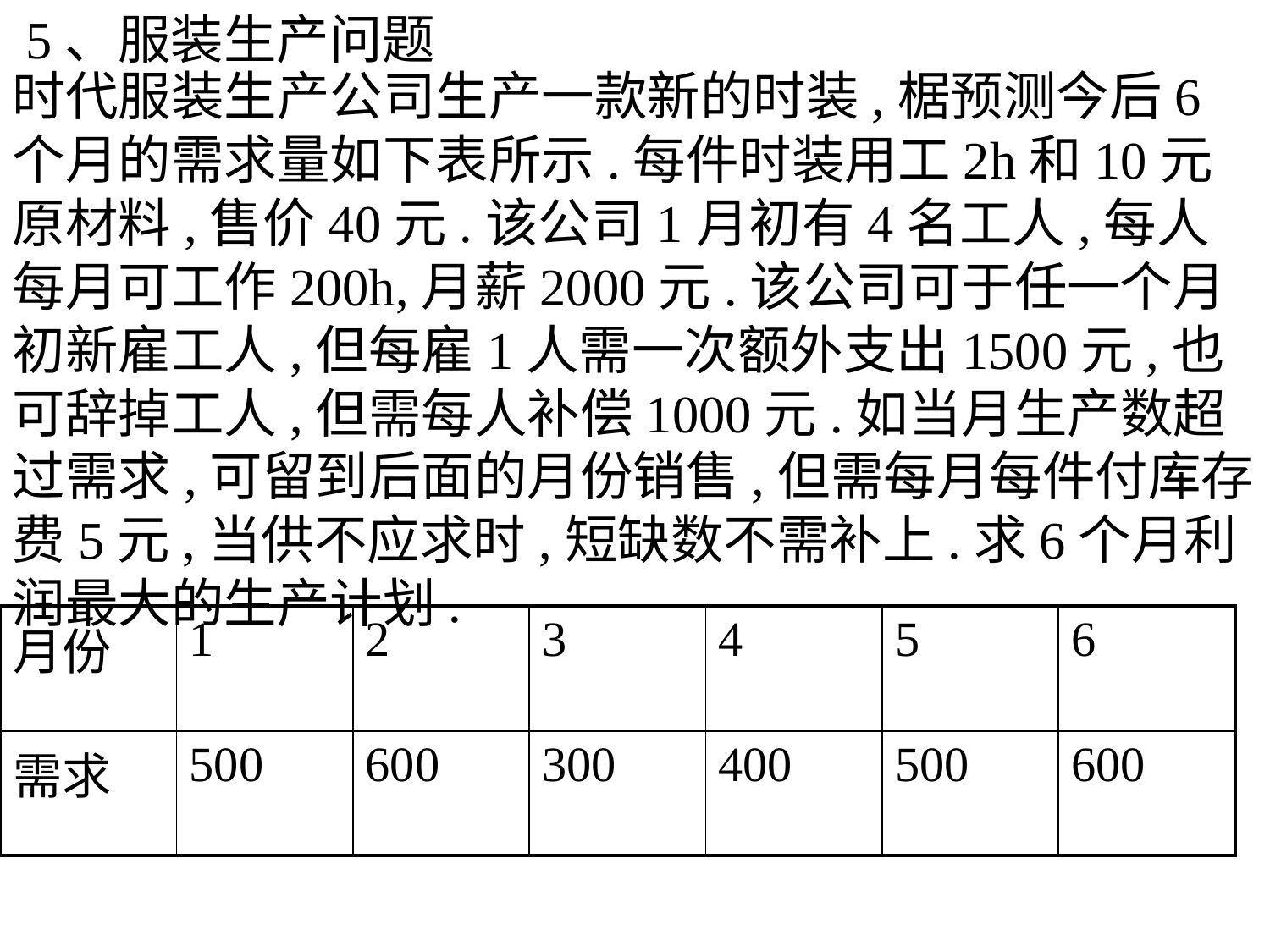

5、服装生产问题
时代服装生产公司生产一款新的时装,椐预测今后6个月的需求量如下表所示.每件时装用工2h和10元原材料,售价40元.该公司1月初有4名工人,每人每月可工作200h,月薪2000元.该公司可于任一个月初新雇工人,但每雇1人需一次额外支出1500元,也可辞掉工人,但需每人补偿1000元.如当月生产数超过需求,可留到后面的月份销售,但需每月每件付库存费5元,当供不应求时,短缺数不需补上.求6个月利润最大的生产计划.
| 月份 | 1 | 2 | 3 | 4 | 5 | 6 |
| --- | --- | --- | --- | --- | --- | --- |
| 需求 | 500 | 600 | 300 | 400 | 500 | 600 |